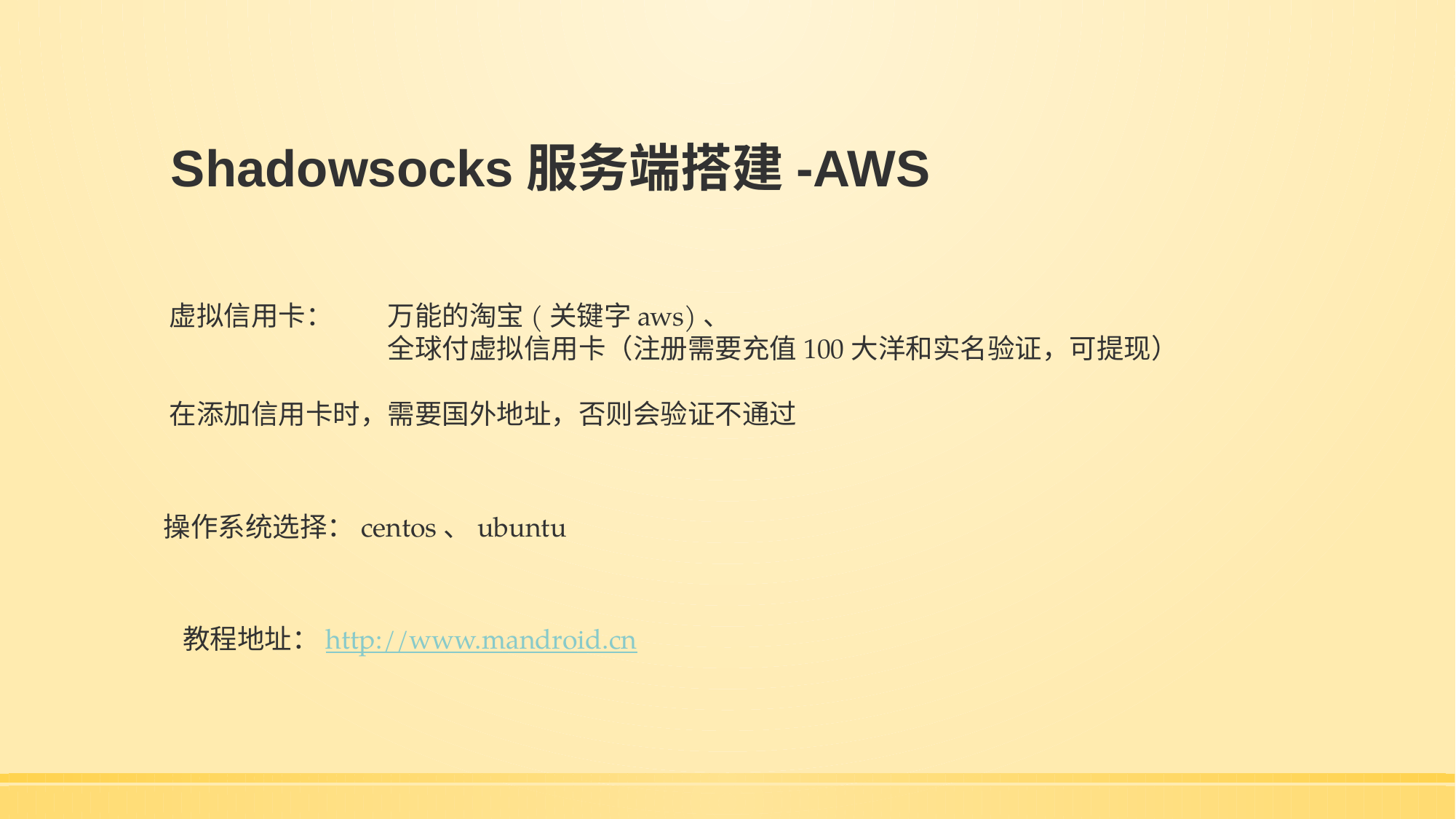

# Shadowsocks服务端搭建-AWS
虚拟信用卡：	万能的淘宝(关键字aws)、
		全球付虚拟信用卡（注册需要充值100大洋和实名验证，可提现）

在添加信用卡时，需要国外地址，否则会验证不通过
操作系统选择：centos、ubuntu
教程地址：http://www.mandroid.cn